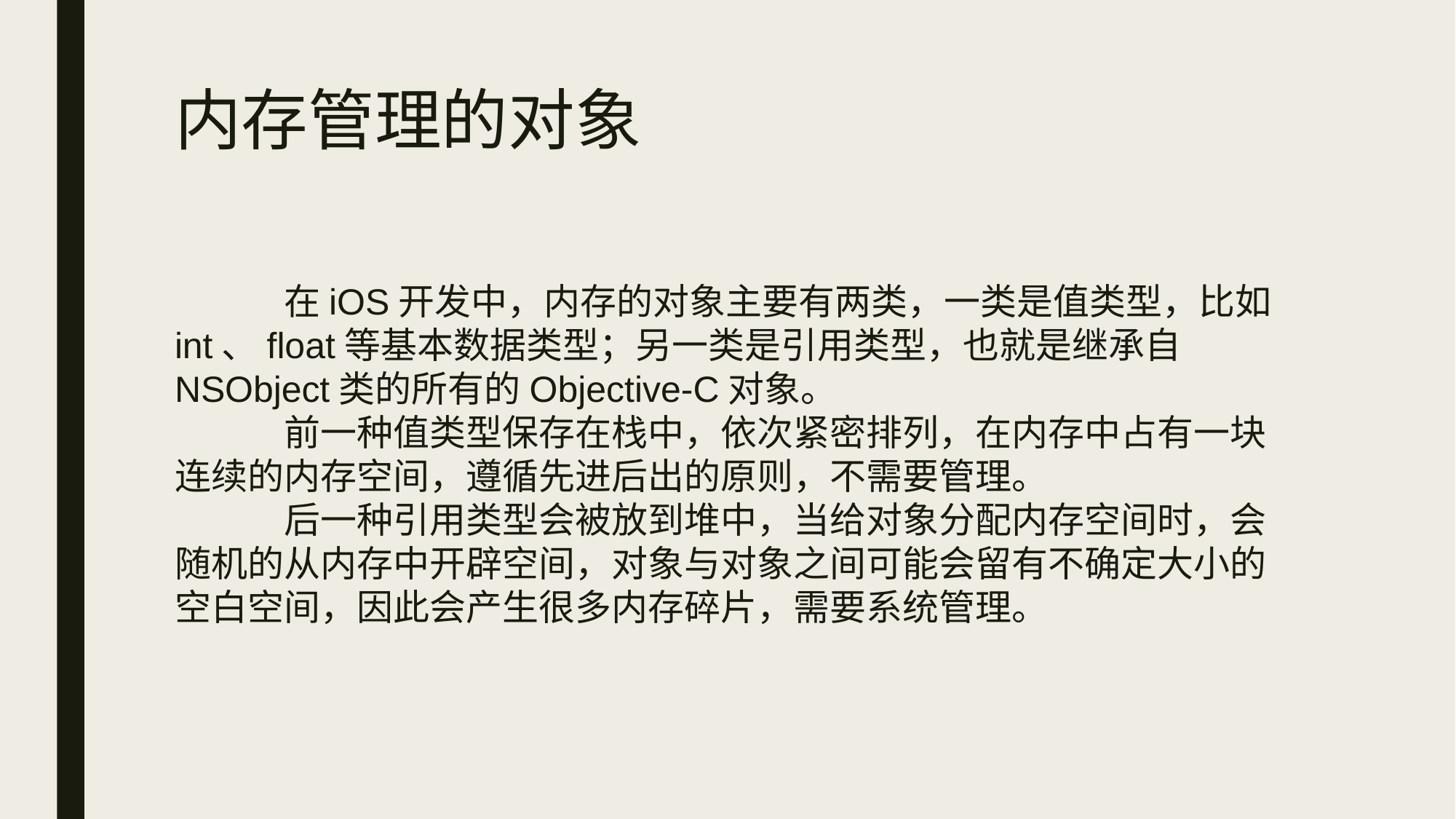

# 内存管理的对象
	在iOS开发中，内存的对象主要有两类，一类是值类型，比如int、float等基本数据类型；另一类是引用类型，也就是继承自NSObject类的所有的Objective-C对象。
	前一种值类型保存在栈中，依次紧密排列，在内存中占有一块连续的内存空间，遵循先进后出的原则，不需要管理。
	后一种引用类型会被放到堆中，当给对象分配内存空间时，会随机的从内存中开辟空间，对象与对象之间可能会留有不确定大小的空白空间，因此会产生很多内存碎片，需要系统管理。